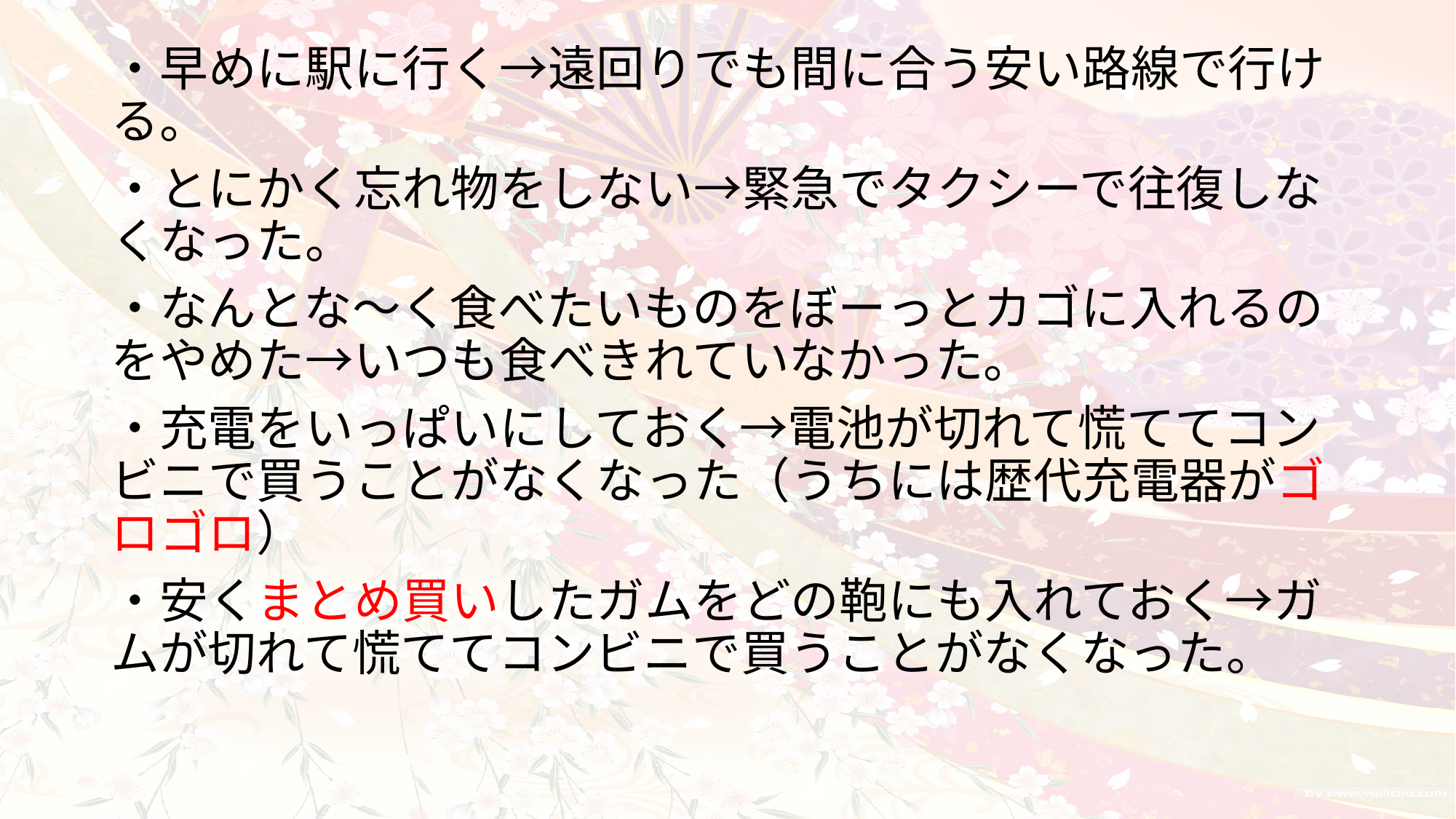

・早めに駅に行く→遠回りでも間に合う安い路線で行ける。
・とにかく忘れ物をしない→緊急でタクシーで往復しなくなった。
・なんとな〜く食べたいものをぼーっとカゴに入れるのをやめた→いつも食べきれていなかった。
・充電をいっぱいにしておく→電池が切れて慌ててコンビニで買うことがなくなった（うちには歴代充電器がゴロゴロ）
・安くまとめ買いしたガムをどの鞄にも入れておく→ガムが切れて慌ててコンビニで買うことがなくなった。